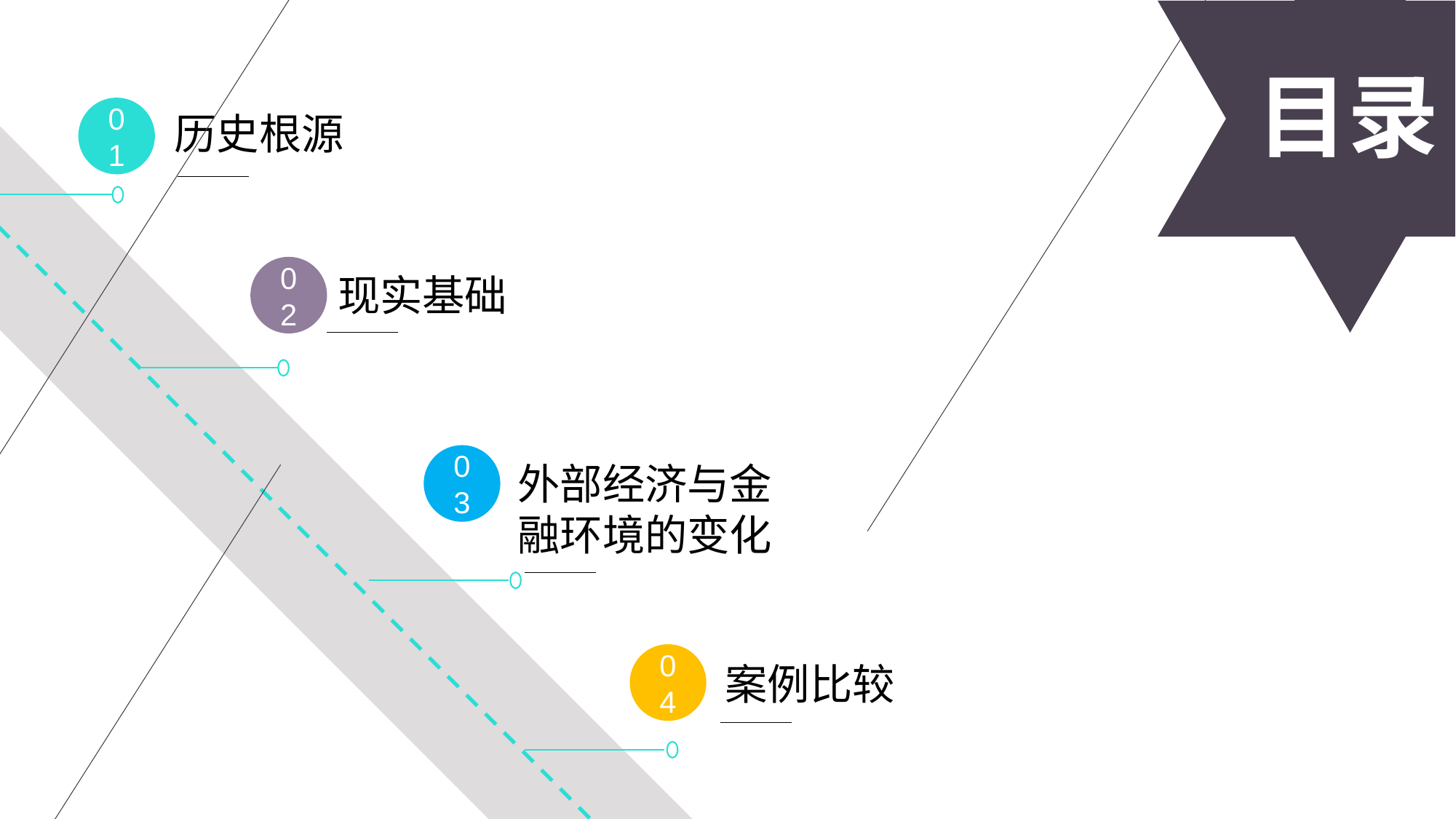

目录
货币一体化
01
历史根源

02
现实基础

03
外部经济与金融环境的变化

04
案例比较